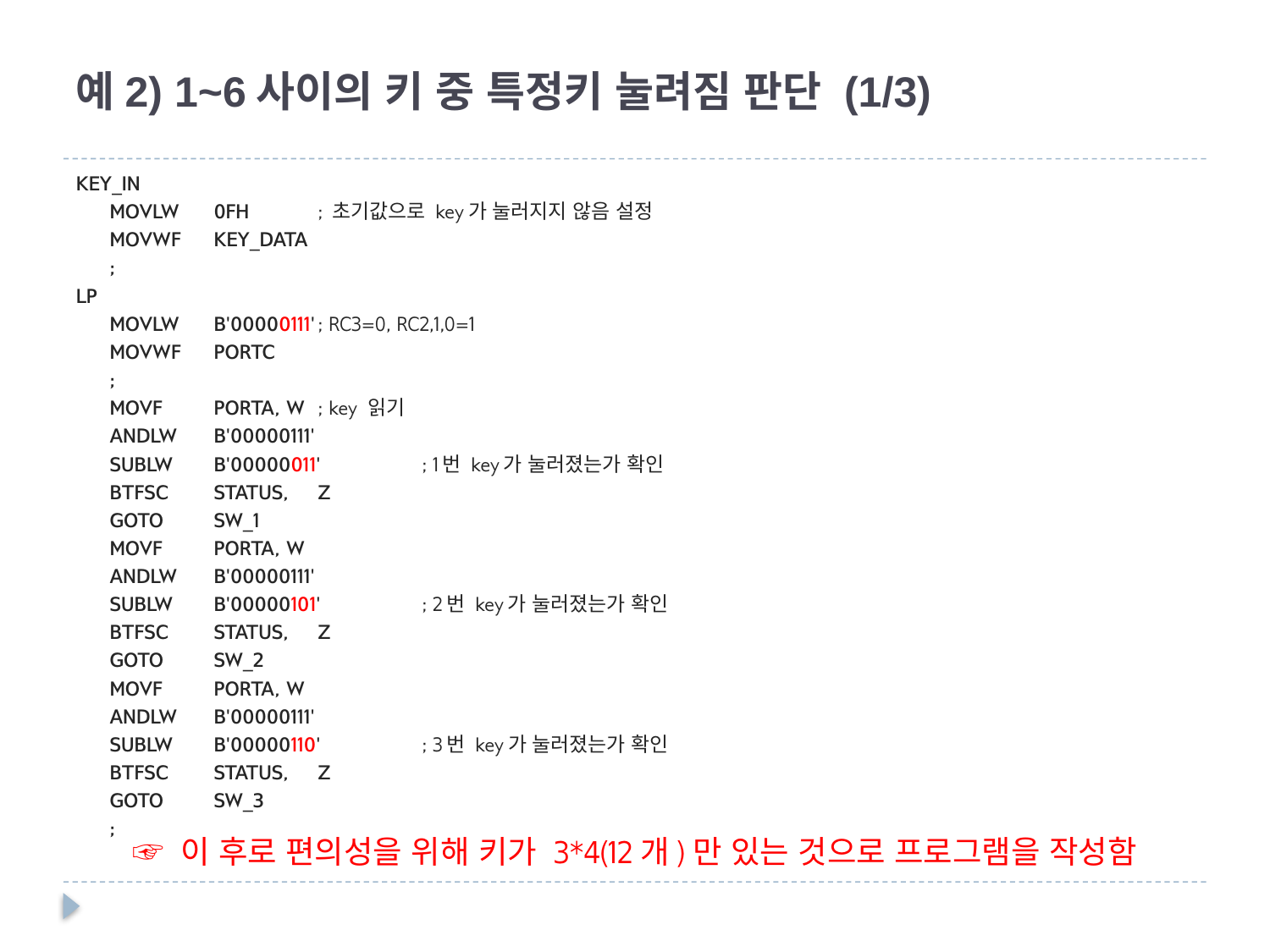

# 예2) 1~6사이의 키 중 특정키 눌려짐 판단 (1/3)
KEY_IN
	MOVLW	0FH		; 초기값으로 key가 눌러지지 않음 설정
	MOVWF	KEY_DATA
	;
LP
	MOVLW	B'00000111'	; RC3=0, RC2,1,0=1
	MOVWF	PORTC
	;
	MOVF		PORTA, W		; key 읽기
	ANDLW		B'00000111'
	SUBLW		B'00000011'	; 1번 key가 눌러졌는가 확인
	BTFSC		STATUS,	Z
	GOTO		SW_1
	MOVF		PORTA, W
	ANDLW		B'00000111'
	SUBLW		B'00000101'	; 2번 key가 눌러졌는가 확인
	BTFSC		STATUS,	Z
	GOTO		SW_2
	MOVF		PORTA, W
	ANDLW		B'00000111'
	SUBLW		B'00000110'	; 3번 key가 눌러졌는가 확인
	BTFSC		STATUS,	Z
	GOTO		SW_3
	;
☞ 이 후로 편의성을 위해 키가 3*4(12개)만 있는 것으로 프로그램을 작성함
11